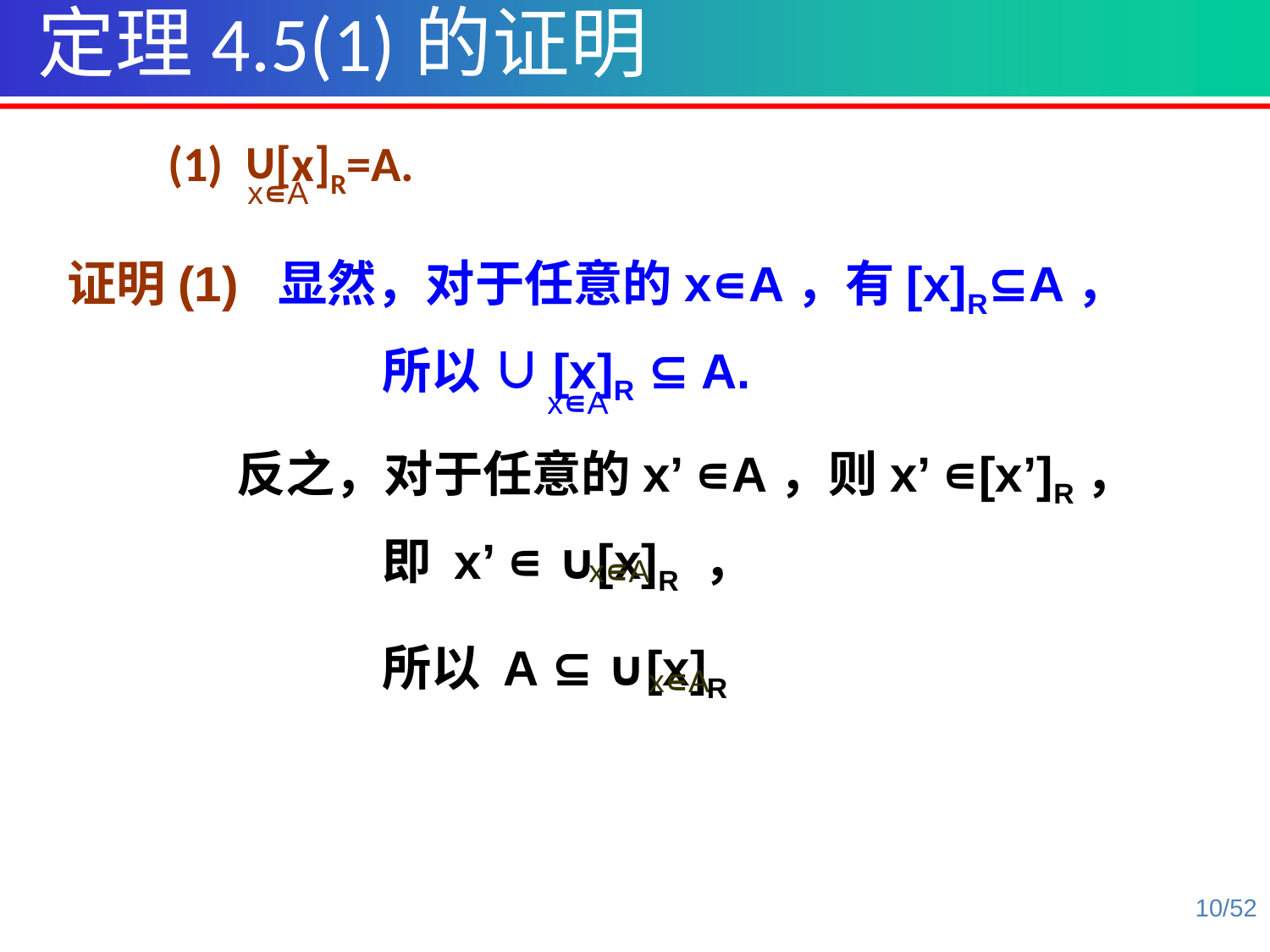

定理4.5(1)的证明
(1)  ∪[x]R=A.
x∊A
证明(1)  显然，对于任意的x∊A，有[x]R⊆A，
                           所以 ∪[x]R ⊆ A.
              反之，对于任意的x’ ∊A，则x’ ∊[x’]R，
                           即 x’ ∊ ∪[x]R ，
                           所以 A ⊆ ∪[x]R
x∊A
x∊A
x∊A
10/52